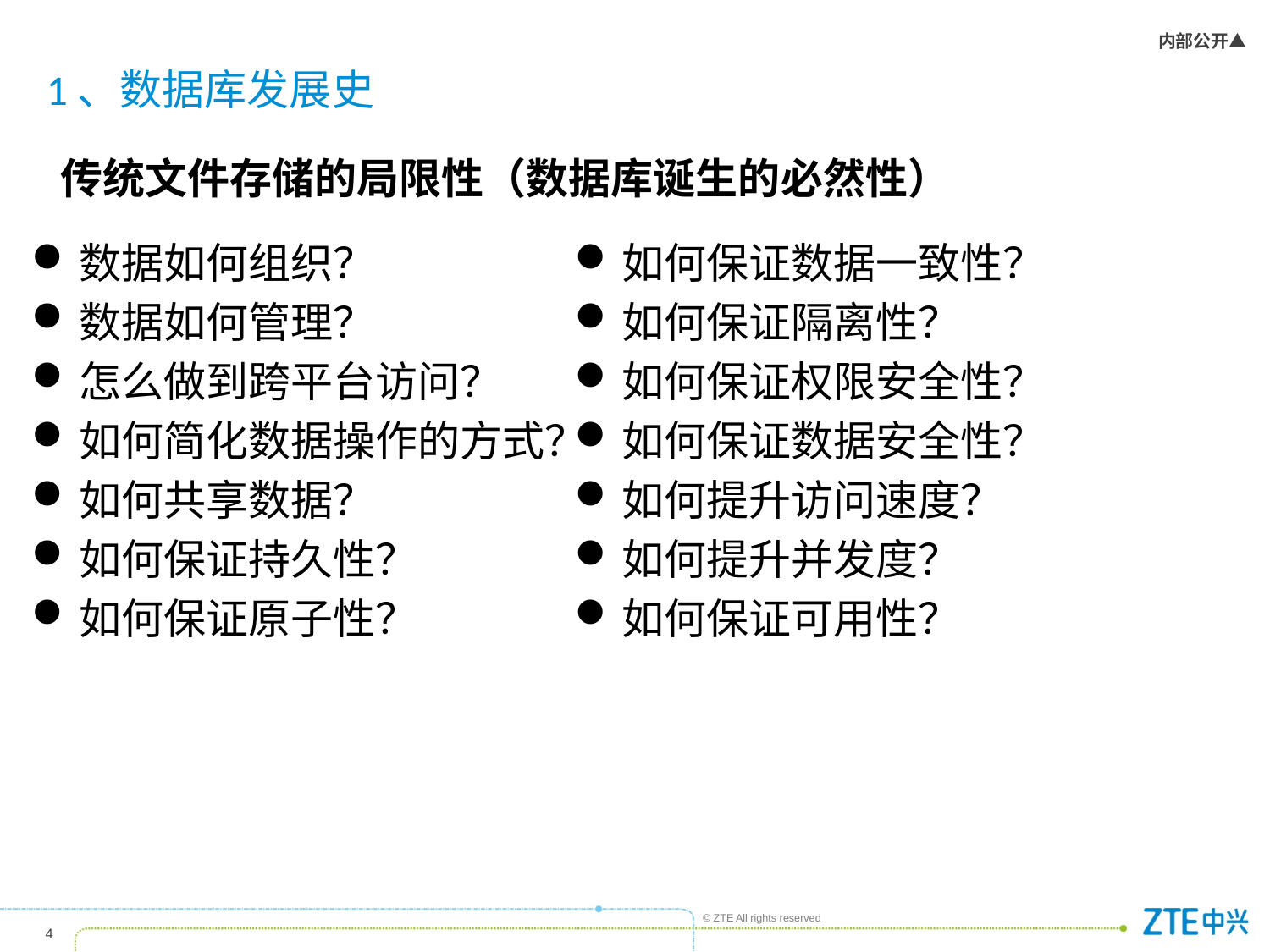

# 1、数据库发展史
传统文件存储的局限性（数据库诞生的必然性）
数据如何组织？
数据如何管理？
怎么做到跨平台访问？
如何简化数据操作的方式？
如何共享数据？
如何保证持久性？
如何保证原子性？

如何保证数据一致性？
如何保证隔离性？
如何保证权限安全性？
如何保证数据安全性？
如何提升访问速度？
如何提升并发度？
如何保证可用性？